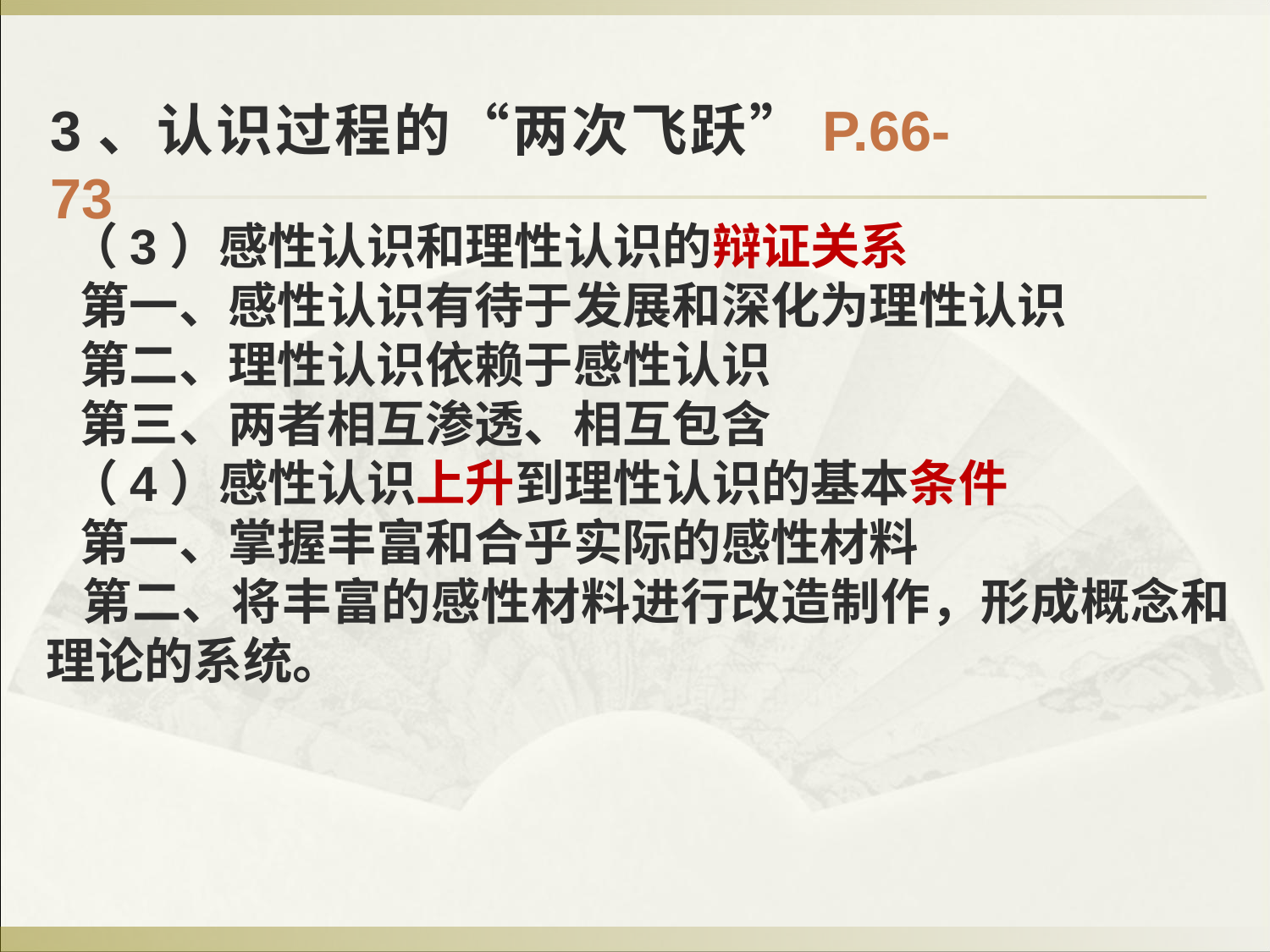

3、认识过程的“两次飞跃”P.66-73
 （3）感性认识和理性认识的辩证关系
  第一、感性认识有待于发展和深化为理性认识
  第二、理性认识依赖于感性认识
  第三、两者相互渗透、相互包含
 （4）感性认识上升到理性认识的基本条件
  第一、掌握丰富和合乎实际的感性材料
  第二、将丰富的感性材料进行改造制作，形成概念和理论的系统。